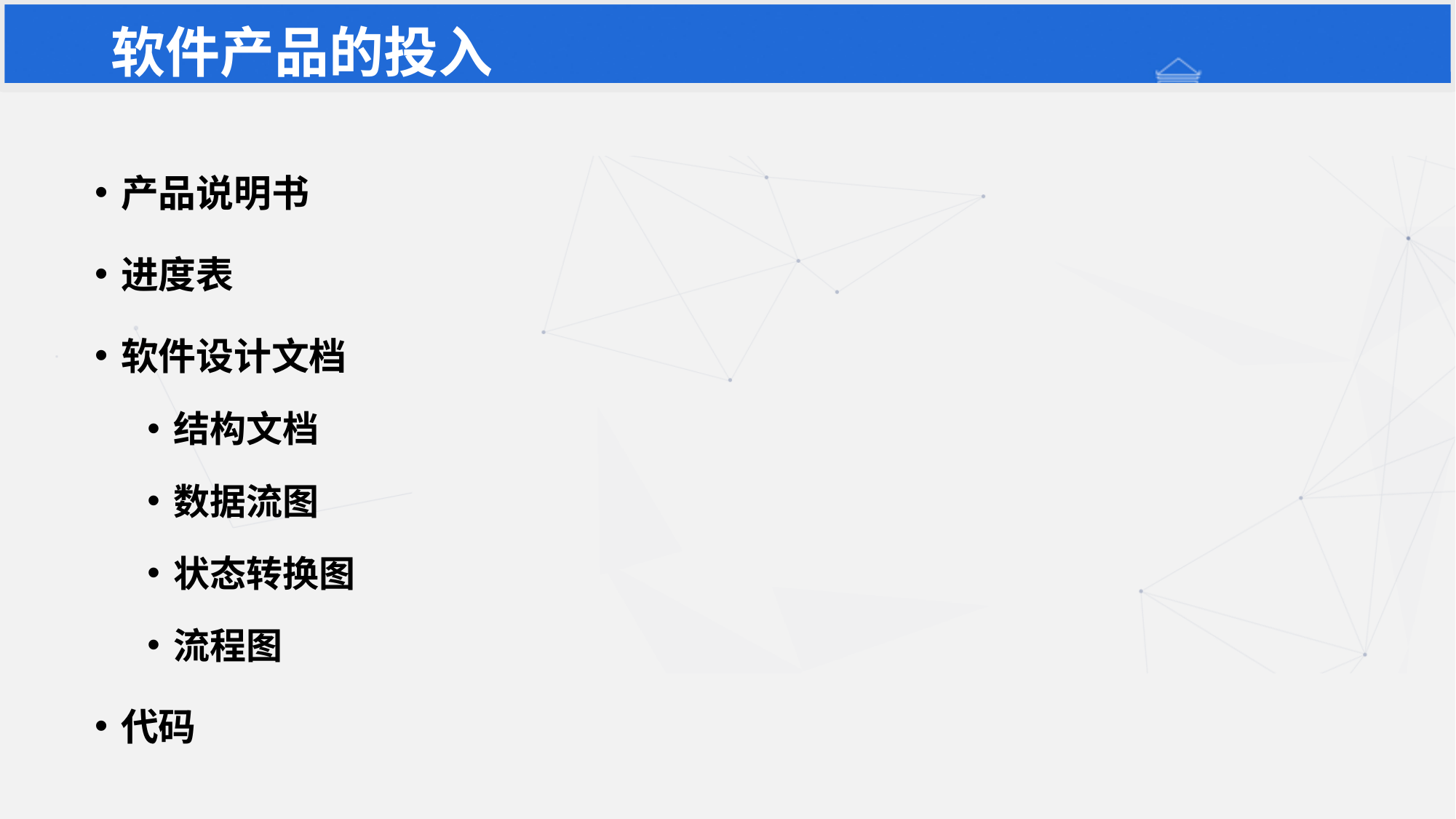

# 软件产品的投入
产品说明书
进度表
软件设计文档
结构文档
数据流图
状态转换图
流程图
代码